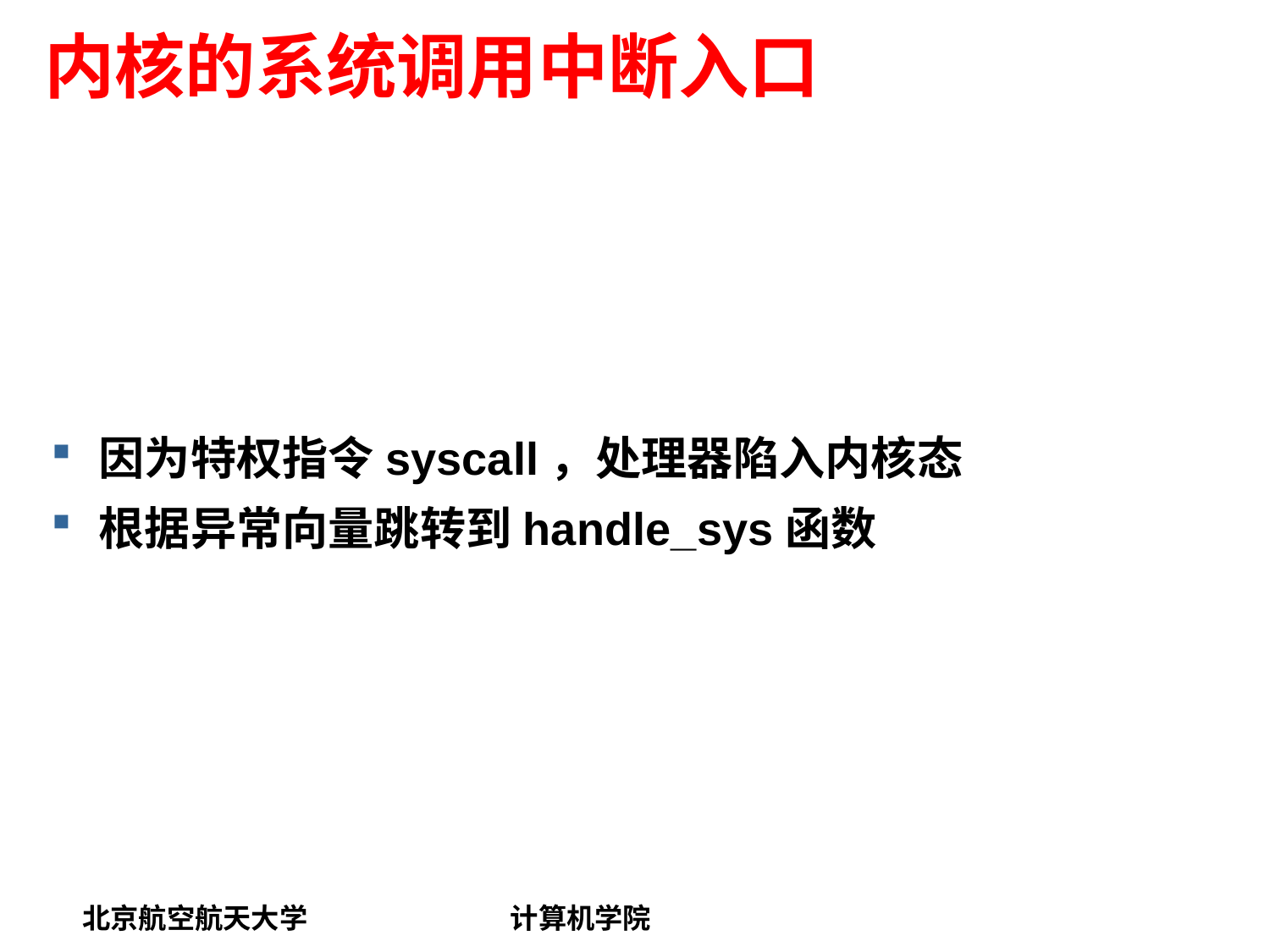

# 内核的系统调用中断入口
因为特权指令syscall，处理器陷入内核态
根据异常向量跳转到handle_sys函数